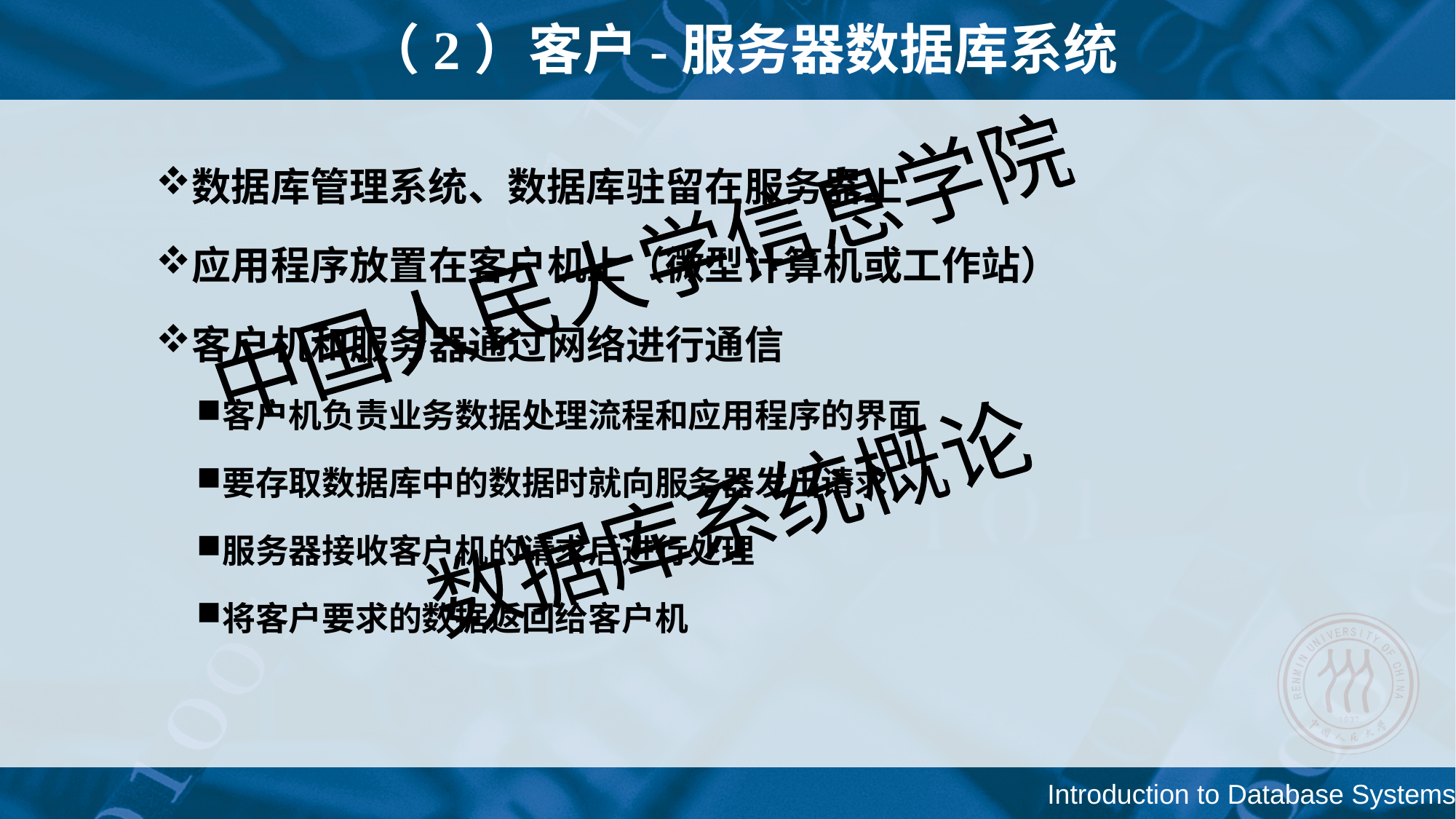

# （2）客户-服务器数据库系统
数据库管理系统、数据库驻留在服务器上
应用程序放置在客户机上（微型计算机或工作站）
客户机和服务器通过网络进行通信
客户机负责业务数据处理流程和应用程序的界面
要存取数据库中的数据时就向服务器发出请求
服务器接收客户机的请求后进行处理
将客户要求的数据返回给客户机